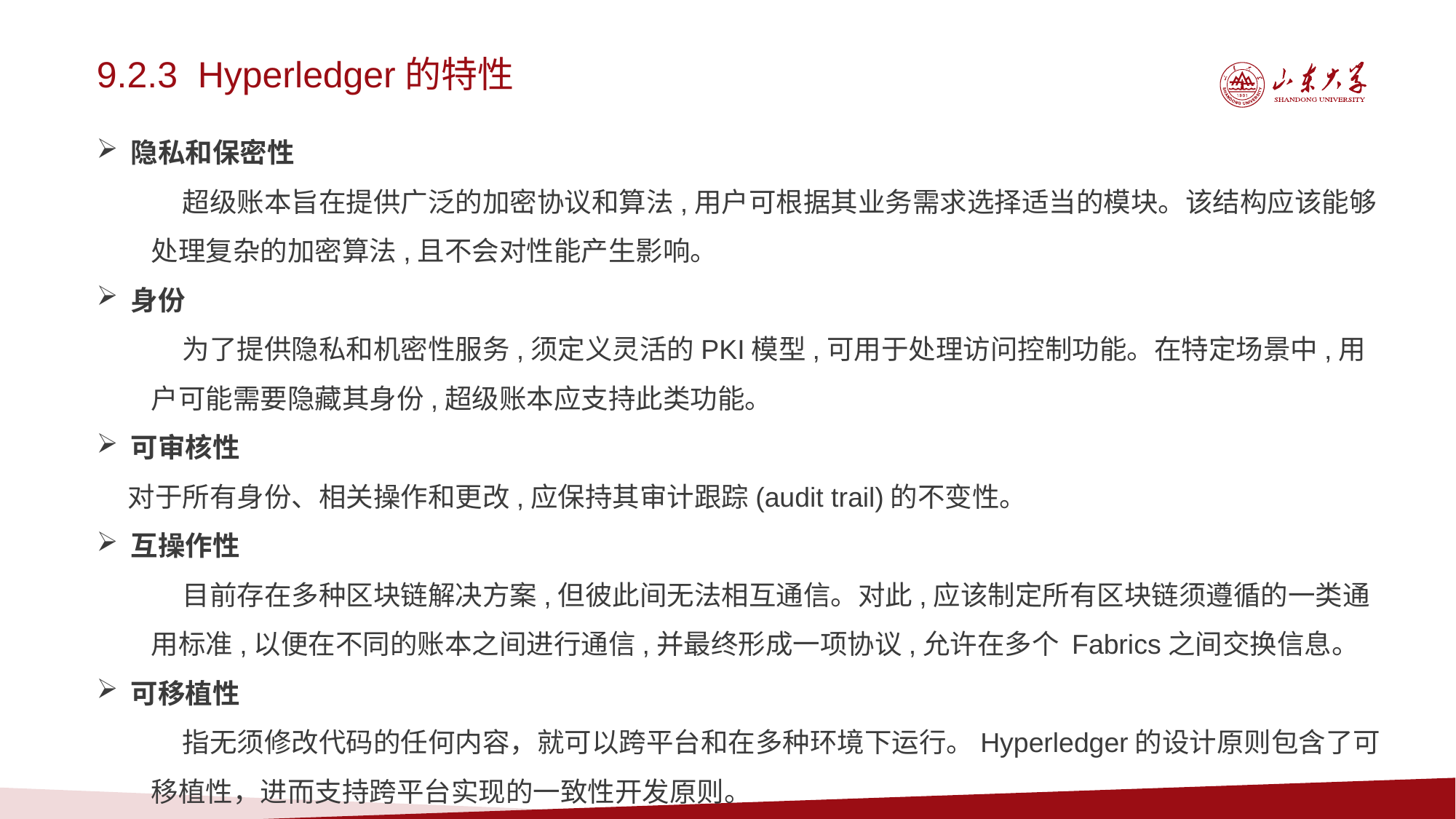

9.2.3  Hyperledger的特性
隐私和保密性
    超级账本旨在提供广泛的加密协议和算法,用户可根据其业务需求选择适当的模块。该结构应该能够处理复杂的加密算法,且不会对性能产生影响。
身份
    为了提供隐私和机密性服务,须定义灵活的PKI模型,可用于处理访问控制功能。在特定场景中,用户可能需要隐藏其身份,超级账本应支持此类功能。
可审核性
    对于所有身份、相关操作和更改,应保持其审计跟踪(audit trail)的不变性。
互操作性
    目前存在多种区块链解决方案,但彼此间无法相互通信。对此,应该制定所有区块链须遵循的一类通用标准,以便在不同的账本之间进行通信,并最终形成一项协议,允许在多个 Fabrics之间交换信息。
可移植性
    指无须修改代码的任何内容，就可以跨平台和在多种环境下运行。Hyperledger的设计原则包含了可移植性，进而支持跨平台实现的一致性开发原则。